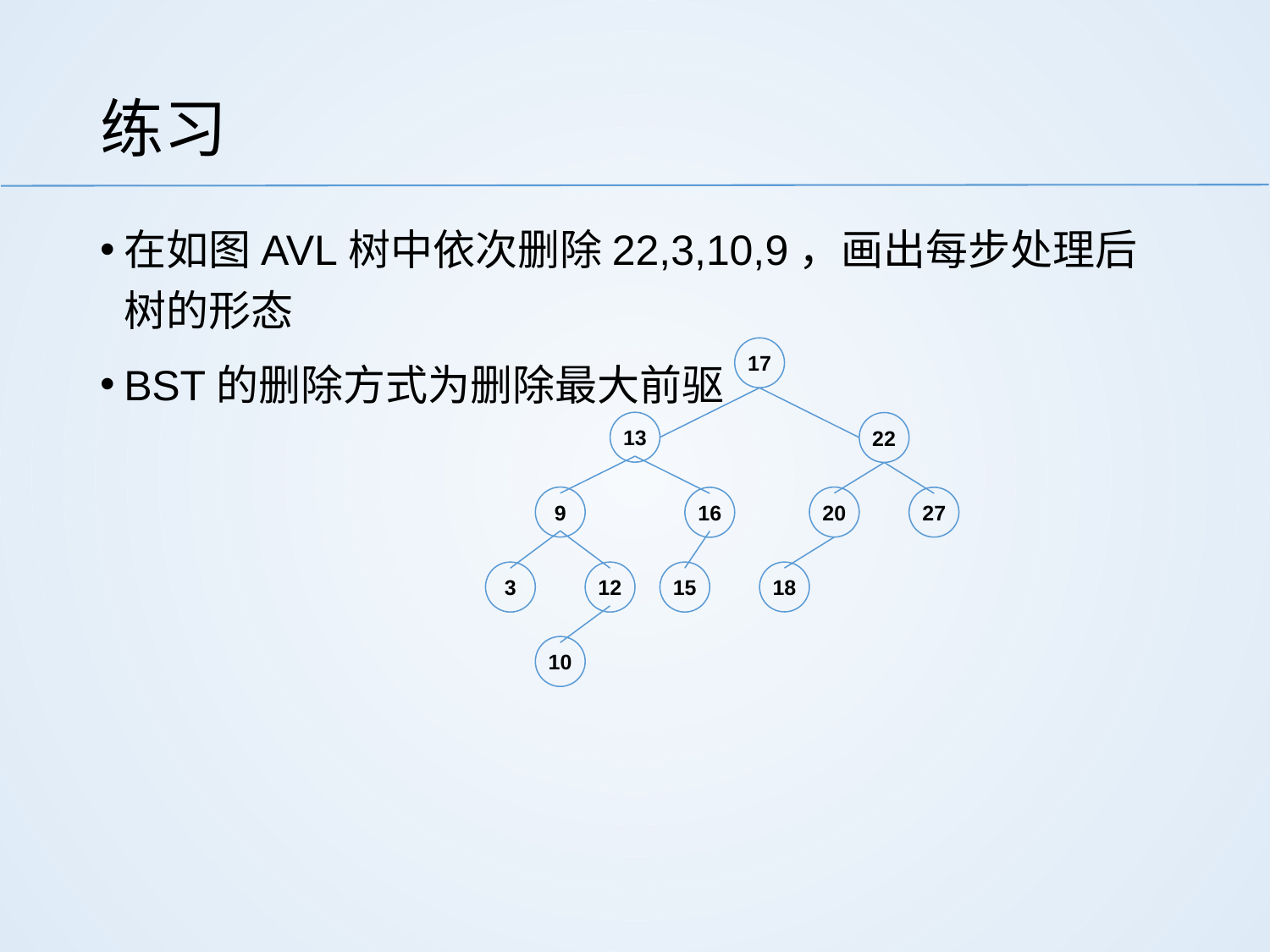

# 练习
在如图AVL树中依次删除22,3,10,9，画出每步处理后树的形态
BST的删除方式为删除最大前驱
17

13

22

9

20

16

27

3

12

15

18

10

84